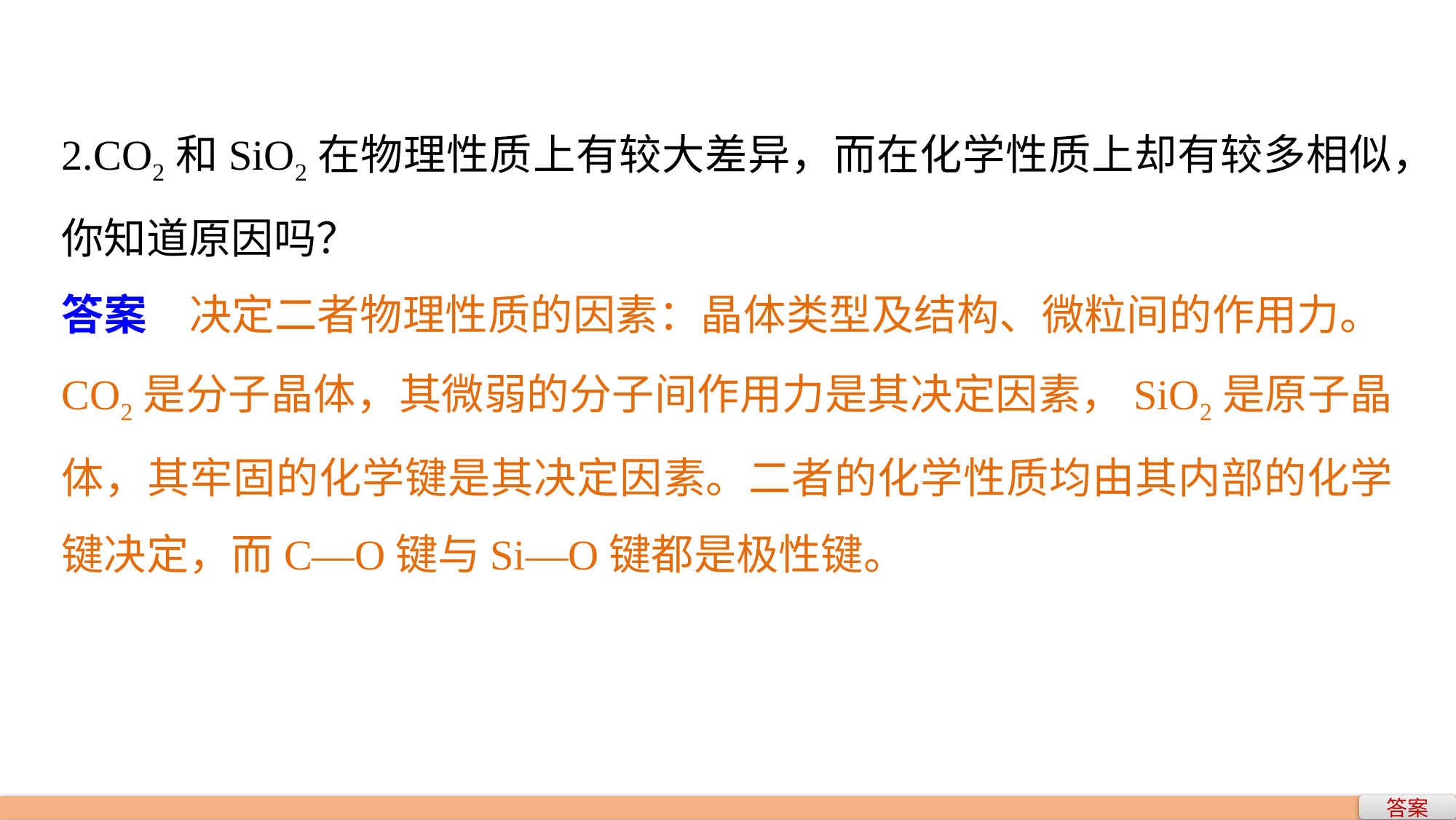

2.CO2和SiO2在物理性质上有较大差异，而在化学性质上却有较多相似，你知道原因吗？
答案　决定二者物理性质的因素：晶体类型及结构、微粒间的作用力。CO2是分子晶体，其微弱的分子间作用力是其决定因素，SiO2是原子晶体，其牢固的化学键是其决定因素。二者的化学性质均由其内部的化学键决定，而C—O键与Si—O键都是极性键。
答案